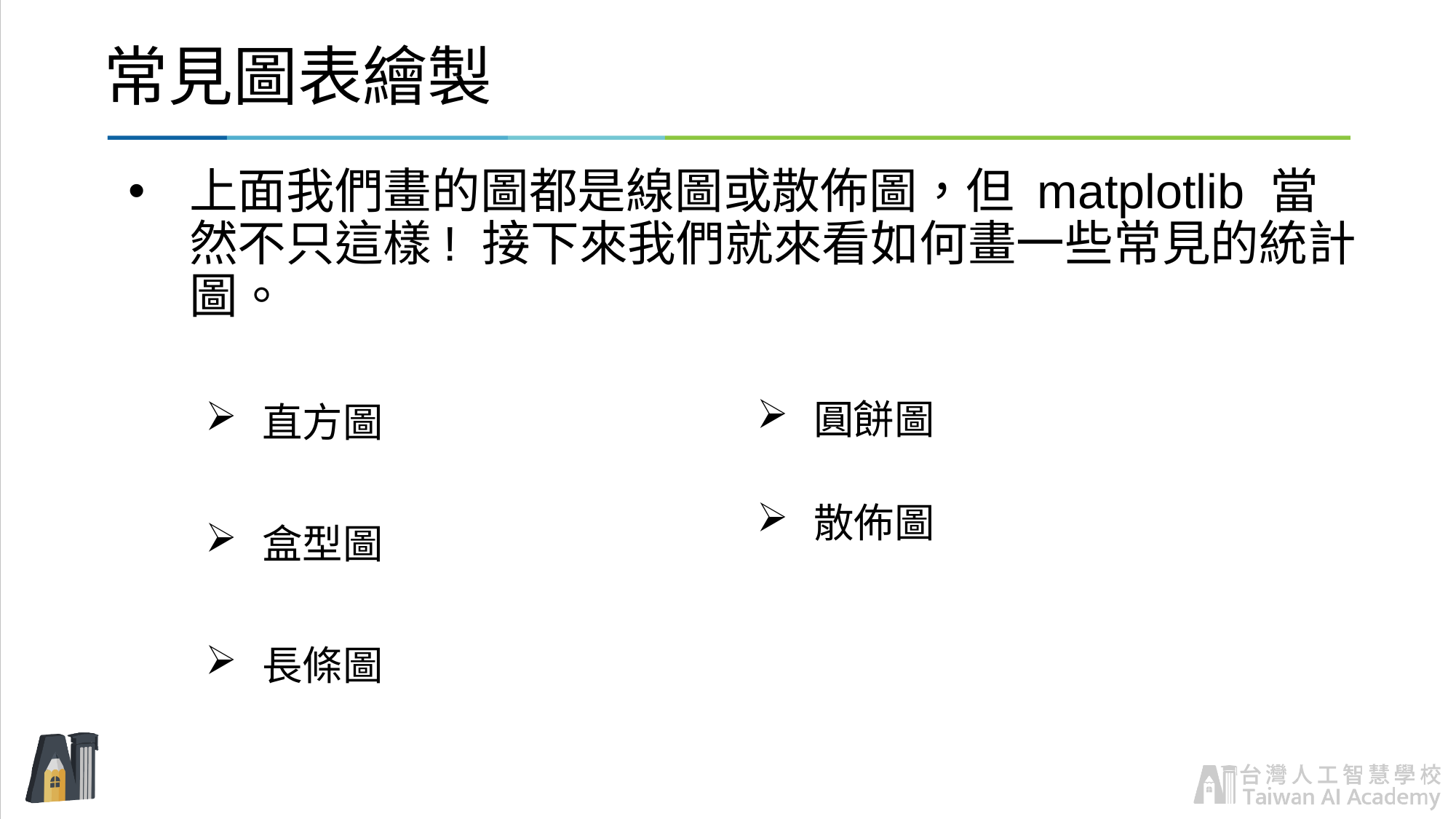

# 常見圖表繪製
上面我們畫的圖都是線圖或散佈圖，但 matplotlib 當然不只這樣! 接下來我們就來看如何畫一些常見的統計圖。

直方圖

盒型圖

長條圖
圓餅圖

散佈圖